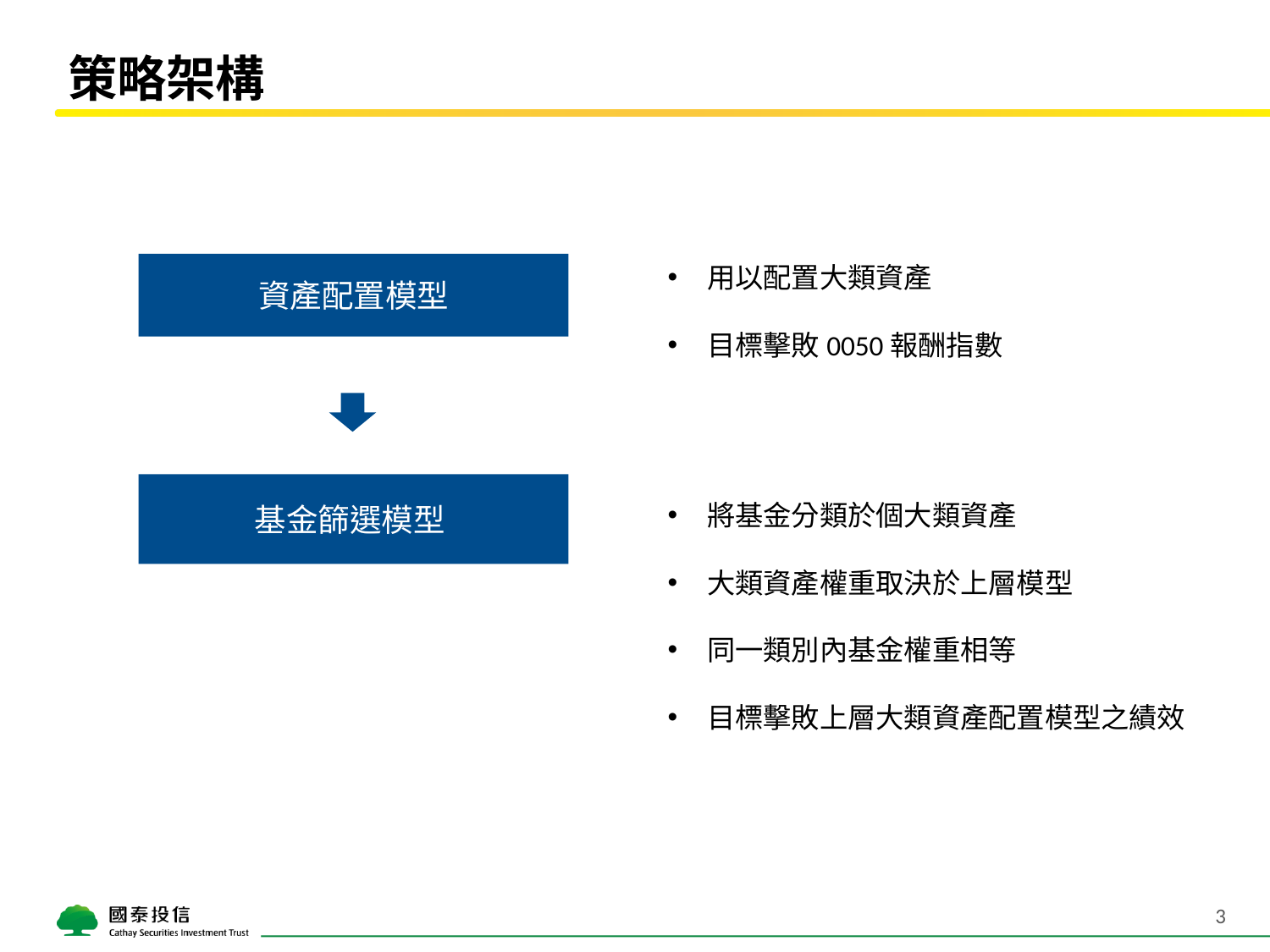

# 策略架構

資產配置模型
用以配置大類資產

目標擊敗0050報酬指數

基金篩選模型
將基金分類於個大類資產

大類資產權重取決於上層模型

同一類別內基金權重相等

目標擊敗上層大類資產配置模型之績效
3